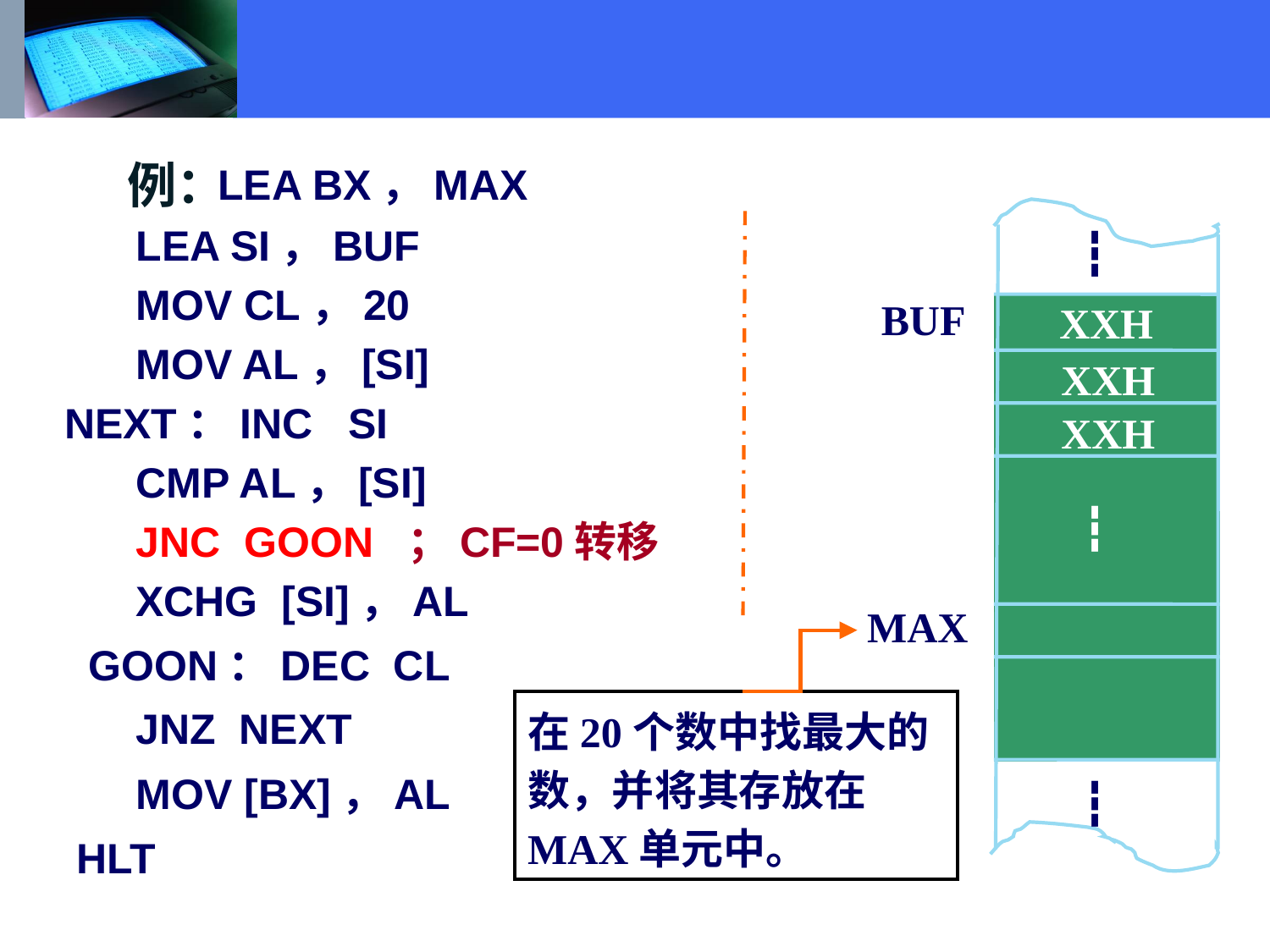

LEA BX，MAX
         LEA SI，BUF
         MOV CL，20
         MOV AL，[SI]
   NEXT：INC   SI
         CMP AL，[SI]
         JNC  GOON  ；CF=0转移
         XCHG  [SI]，AL
	 GOON：DEC  CL
         JNZ  NEXT
         MOV [BX]，AL
    HLT

例：

┇

BUF
XXH

XXH

XXH

┇
MAX

在20个数中找最大的数，并将其存放在MAX单元中。

┇